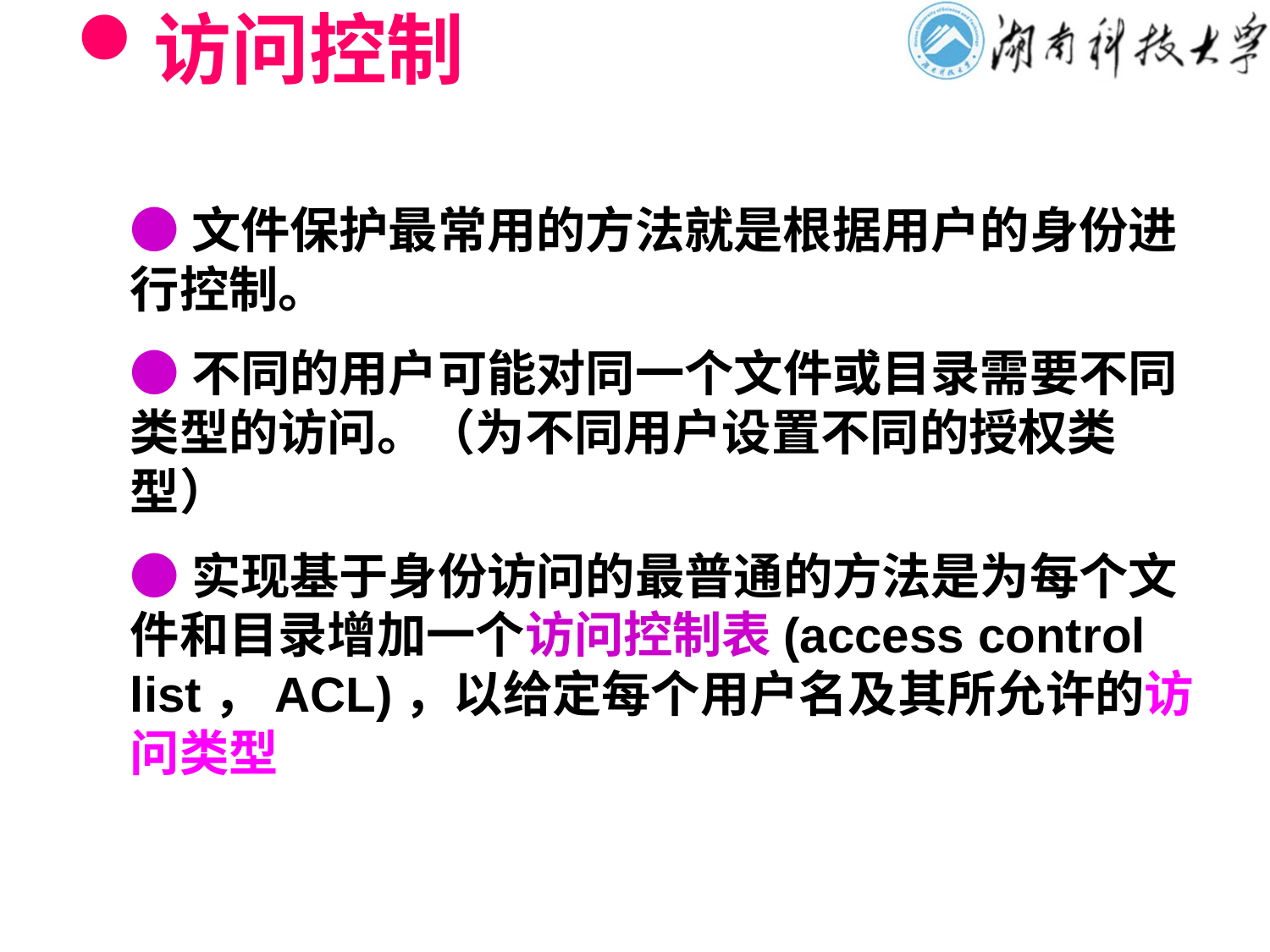

# 访问控制
●文件保护最常用的方法就是根据用户的身份进行控制。
●不同的用户可能对同一个文件或目录需要不同类型的访问。（为不同用户设置不同的授权类型）
●实现基于身份访问的最普通的方法是为每个文件和目录增加一个访问控制表(access control list，ACL)，以给定每个用户名及其所允许的访问类型